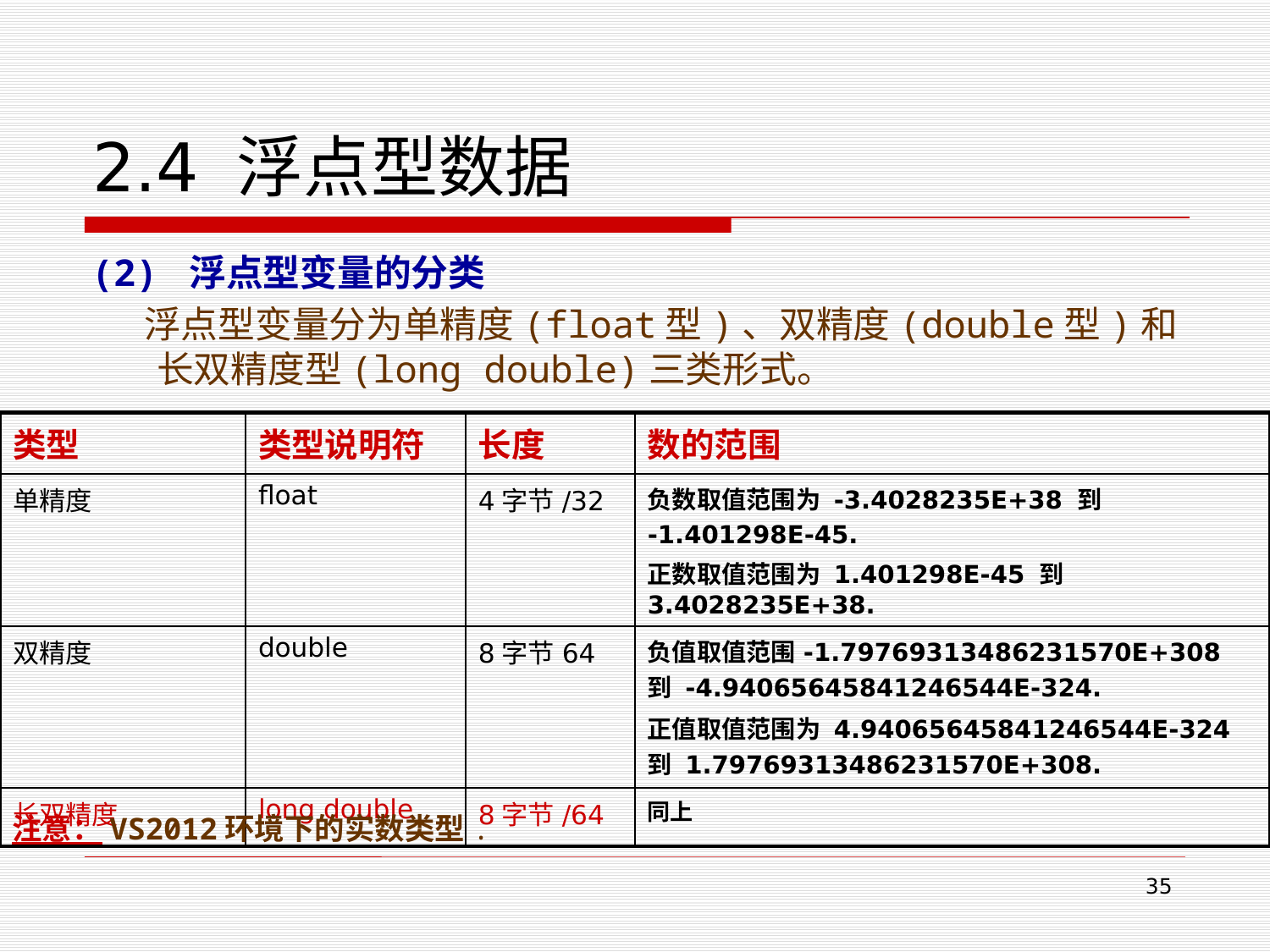

# 2.4 浮点型数据
(2) 浮点型变量的分类
      浮点型变量分为单精度(float型)、双精度(double型)和长双精度型(long double)三类形式。
| 类型 | 类型说明符 | 长度 | 数的范围 |
| --- | --- | --- | --- |
| 单精度 | float | 4字节/32 | 负数取值范围为 -3.4028235E+38 到 -1.401298E-45. 正数取值范围为 1.401298E-45 到 3.4028235E+38. |
| 双精度 | double | 8字节64 | 负值取值范围-1.79769313486231570E+308 到 -4.94065645841246544E-324. 正值取值范围为 4.94065645841246544E-324 到 1.79769313486231570E+308. |
| 长双精度 | long double | 8字节/64 | 同上 |
  注意：VS2012环境下的实数类型.
35